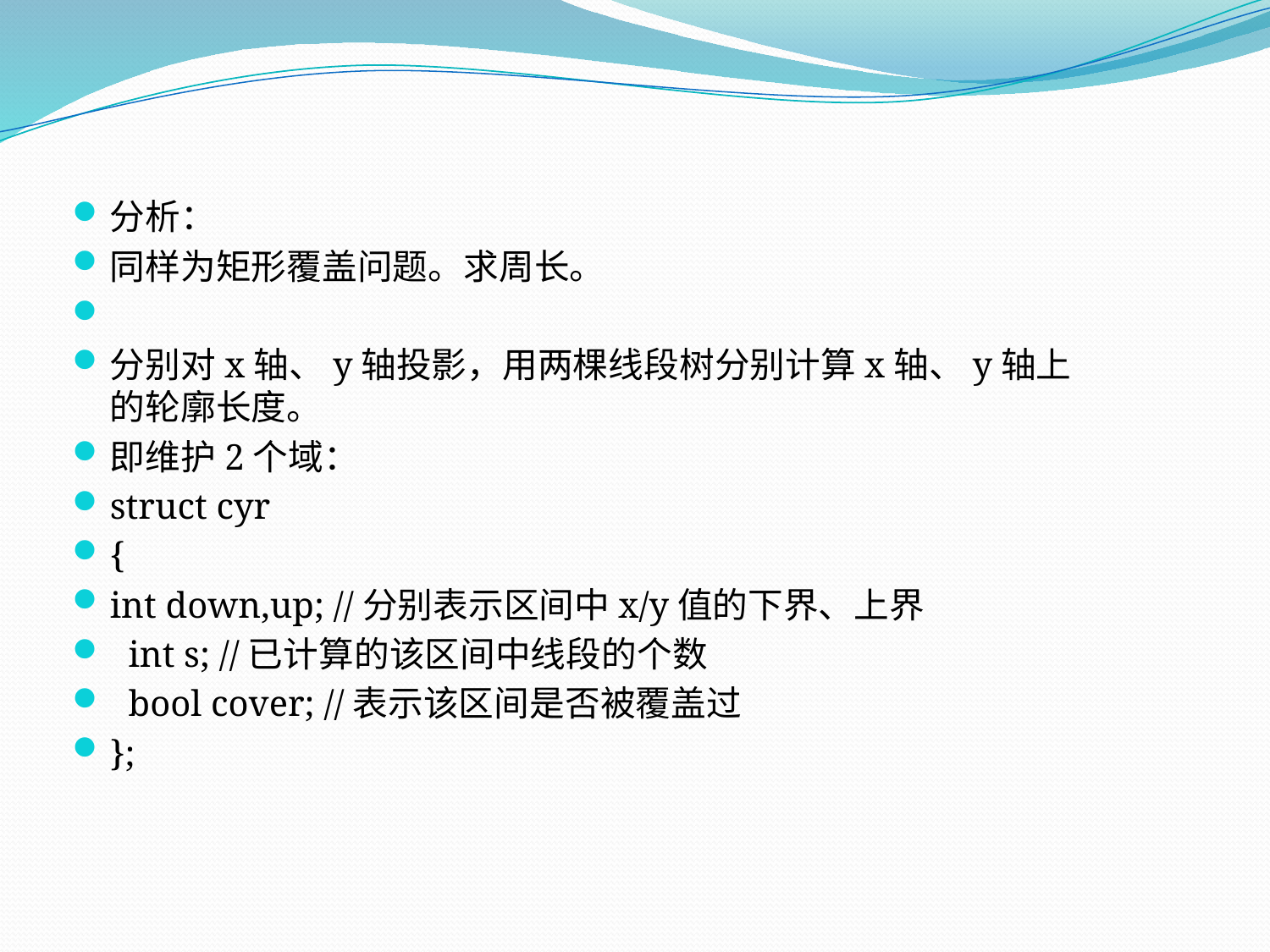

分析：
同样为矩形覆盖问题。求周长。

分别对x轴、y轴投影，用两棵线段树分别计算x轴、y轴上的轮廓长度。
即维护2个域：
struct cyr
{
int down,up; //分别表示区间中x/y值的下界、上界
  int s; //已计算的该区间中线段的个数
  bool cover; //表示该区间是否被覆盖过
};